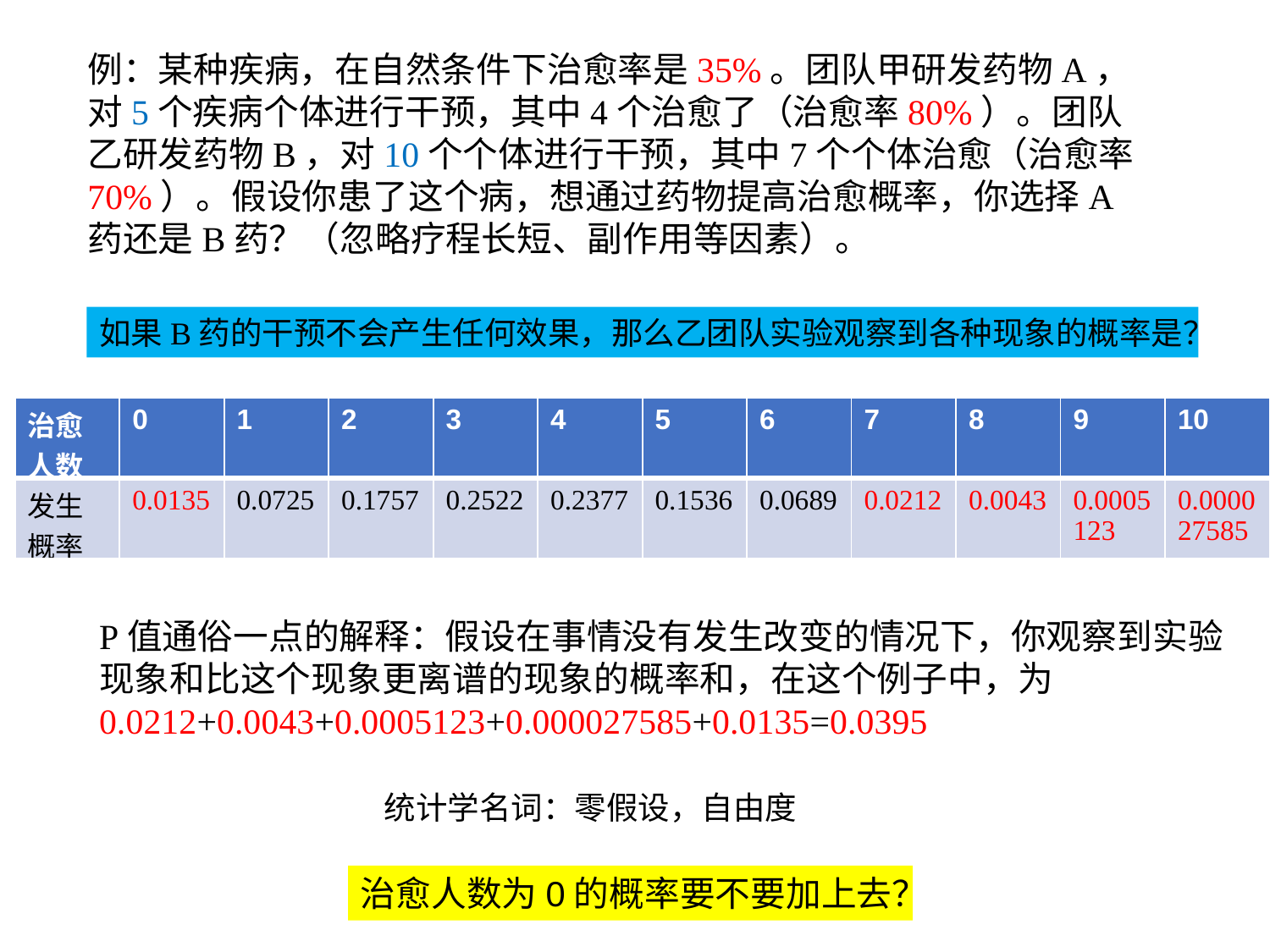

例：某种疾病，在自然条件下治愈率是35%。团队甲研发药物A，对5个疾病个体进行干预，其中4个治愈了（治愈率80%）。团队乙研发药物B，对10个个体进行干预，其中7个个体治愈（治愈率70%）。假设你患了这个病，想通过药物提高治愈概率，你选择A药还是B药？（忽略疗程长短、副作用等因素）。
如果B药的干预不会产生任何效果，那么乙团队实验观察到各种现象的概率是？
| 治愈人数 | 0 | 1 | 2 | 3 | 4 | 5 | 6 | 7 | 8 | 9 | 10 |
| --- | --- | --- | --- | --- | --- | --- | --- | --- | --- | --- | --- |
| 发生概率 | 0.0135 | 0.0725 | 0.1757 | 0.2522 | 0.2377 | 0.1536 | 0.0689 | 0.0212 | 0.0043 | 0.0005123 | 0.000027585 |
P值通俗一点的解释：假设在事情没有发生改变的情况下，你观察到实验现象和比这个现象更离谱的现象的概率和，在这个例子中，为
0.0212+0.0043+0.0005123+0.000027585+0.0135=0.0395
统计学名词：零假设，自由度
治愈人数为0的概率要不要加上去？